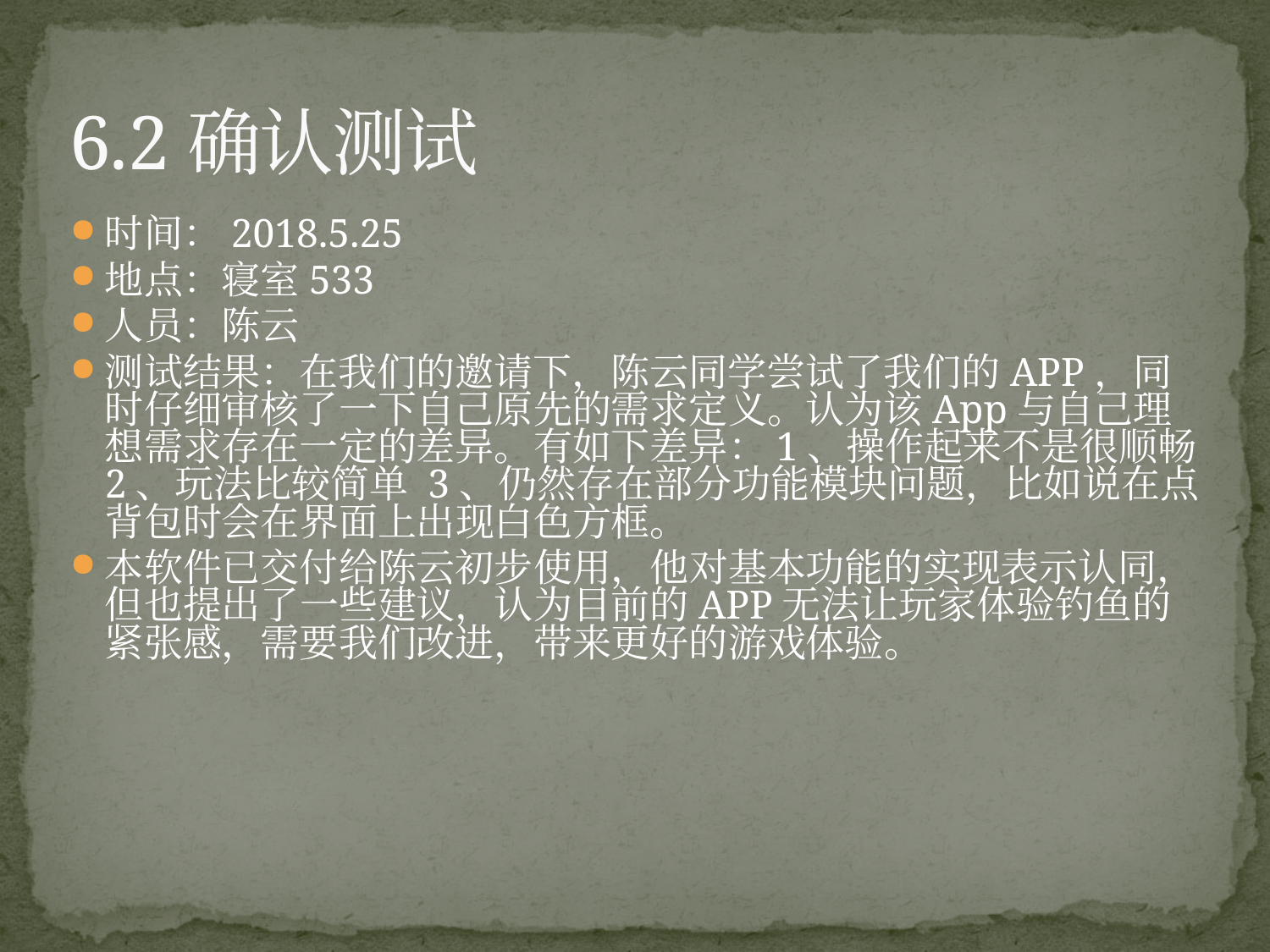

# 6.2确认测试
时间：2018.5.25
地点：寝室533
人员：陈云
测试结果：在我们的邀请下，陈云同学尝试了我们的APP，同时仔细审核了一下自己原先的需求定义。认为该App与自己理想需求存在一定的差异。有如下差异：1、操作起来不是很顺畅 2、玩法比较简单 3、仍然存在部分功能模块问题，比如说在点背包时会在界面上出现白色方框。
本软件已交付给陈云初步使用，他对基本功能的实现表示认同，但也提出了一些建议，认为目前的APP无法让玩家体验钓鱼的紧张感，需要我们改进，带来更好的游戏体验。